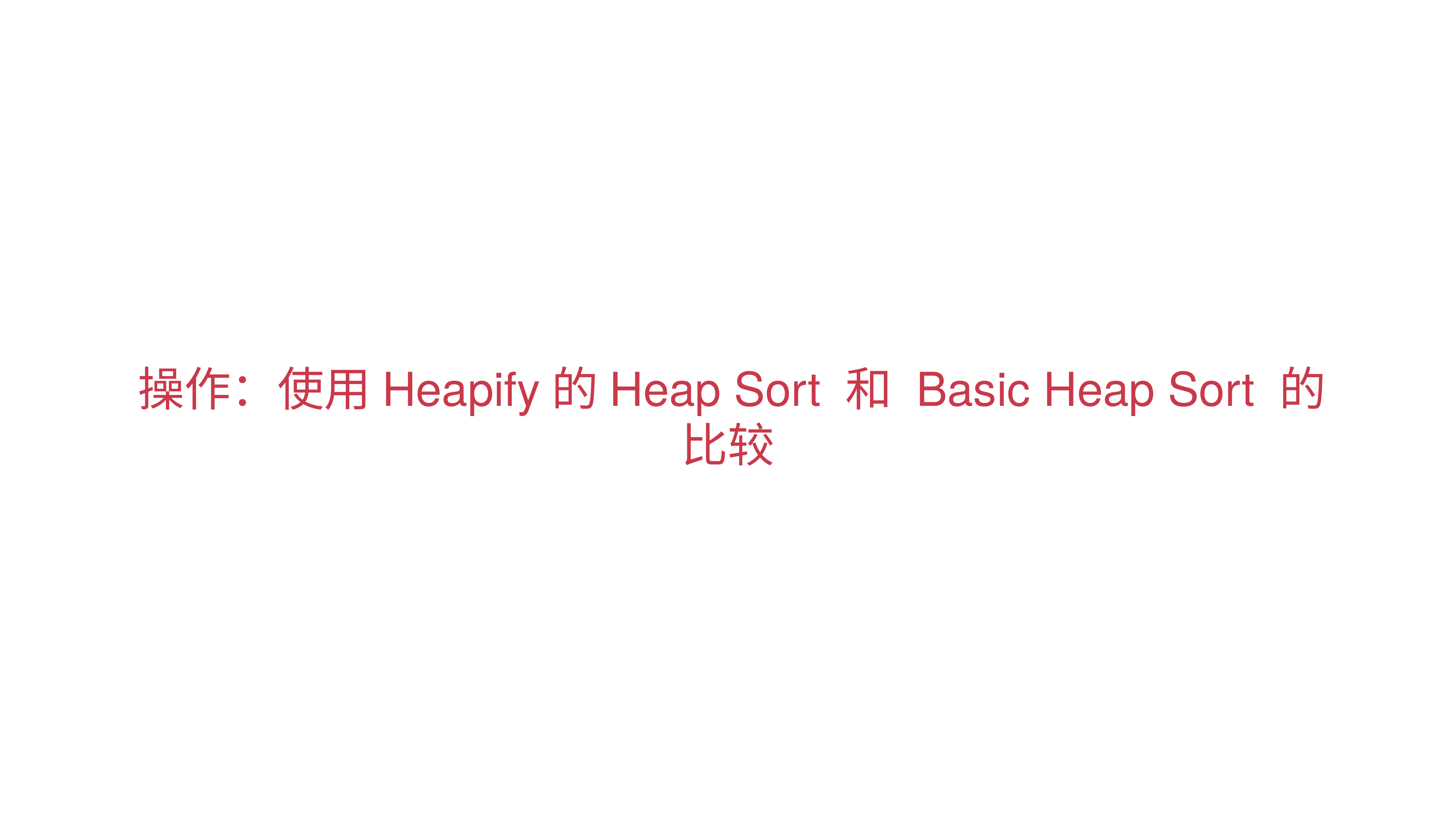

# 操作：使用Heapify的Heap Sort 和 Basic Heap Sort 的比较